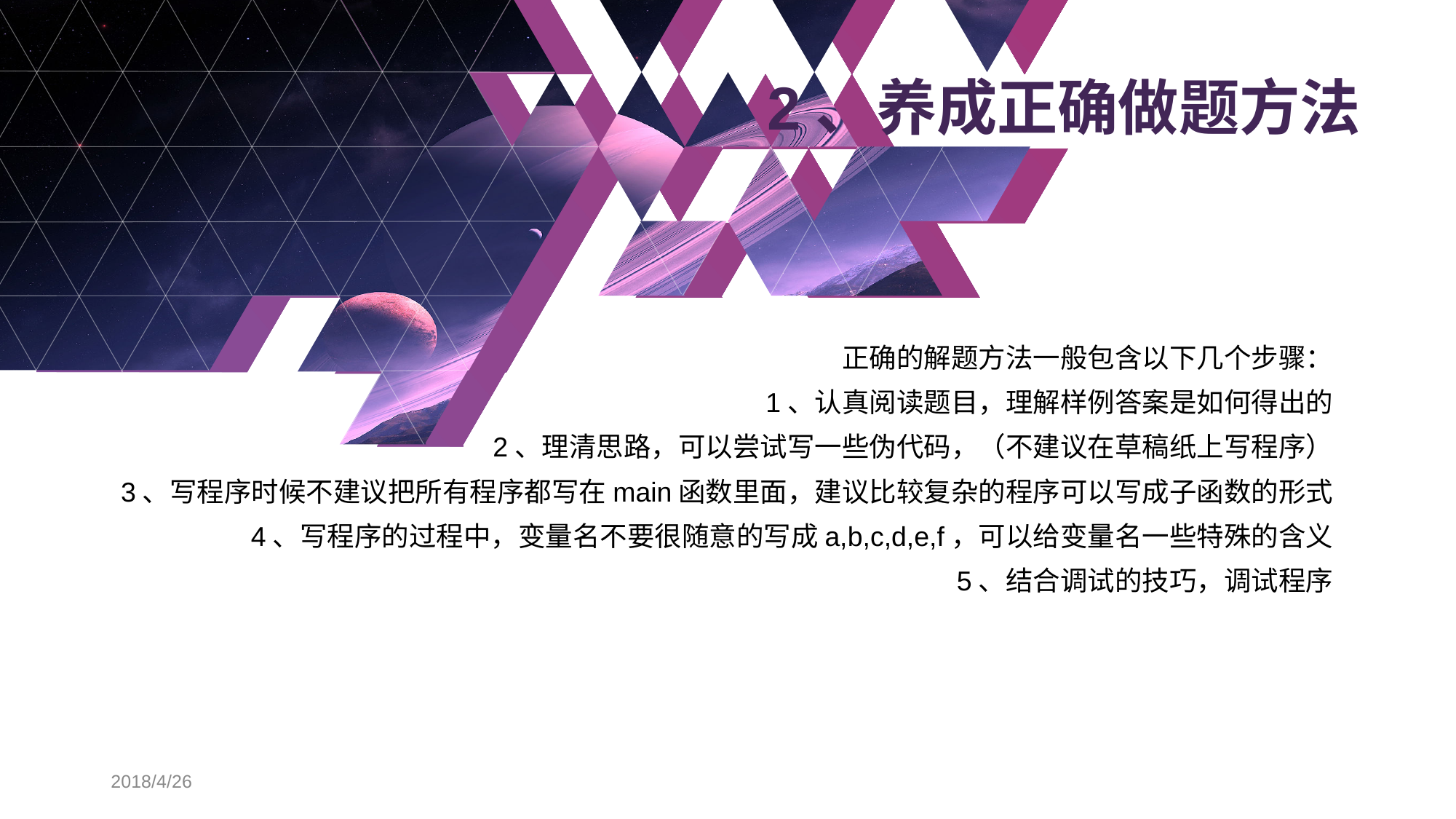

# 2、养成正确做题方法
正确的解题方法一般包含以下几个步骤：
1、认真阅读题目，理解样例答案是如何得出的
2、理清思路，可以尝试写一些伪代码，（不建议在草稿纸上写程序）
3、写程序时候不建议把所有程序都写在main函数里面，建议比较复杂的程序可以写成子函数的形式
4、写程序的过程中，变量名不要很随意的写成a,b,c,d,e,f，可以给变量名一些特殊的含义
5、结合调试的技巧，调试程序
2018/4/26